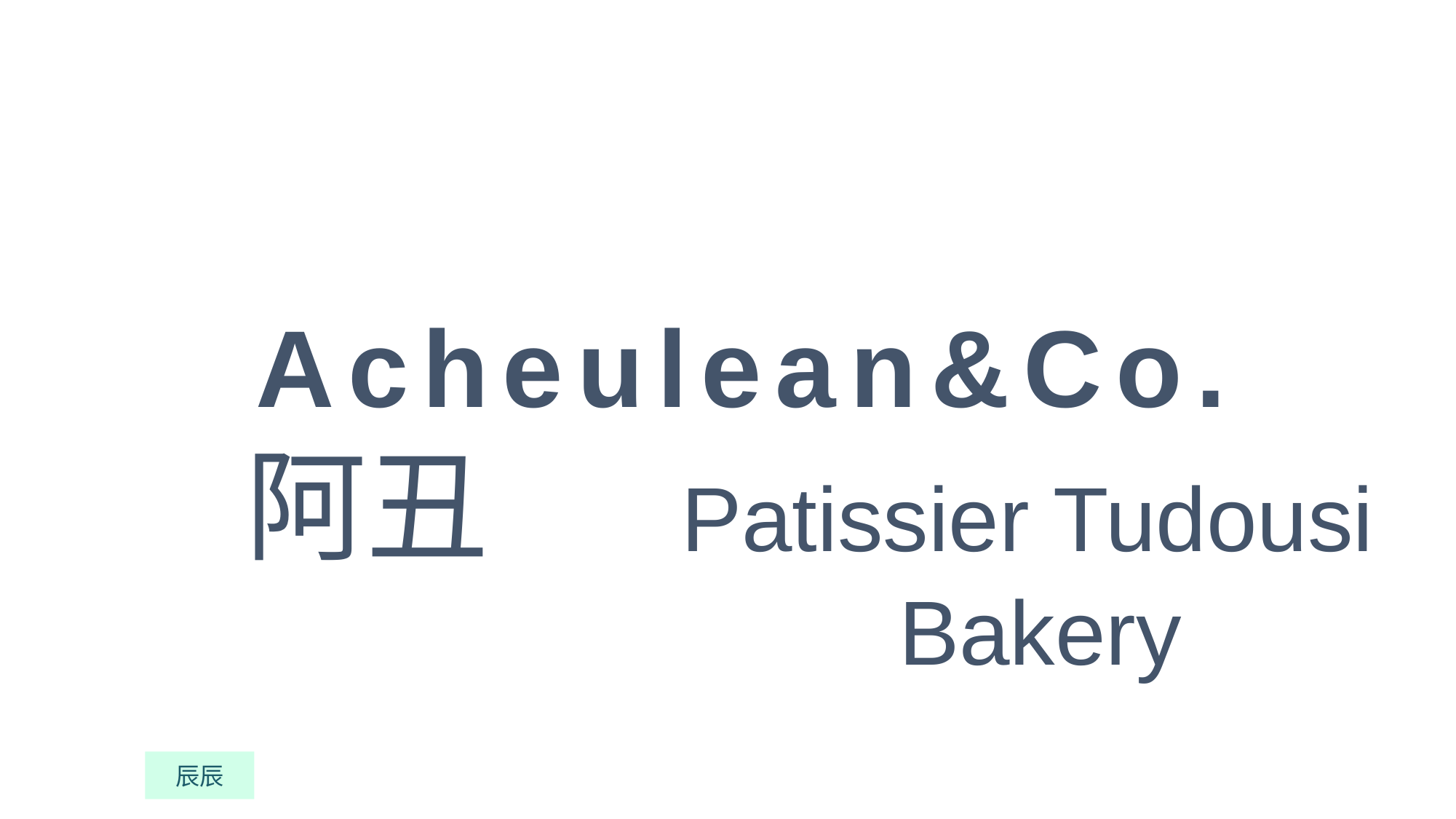

# Acheulean&Co.
Patissier Tudousi
Bakery
阿丑
辰辰